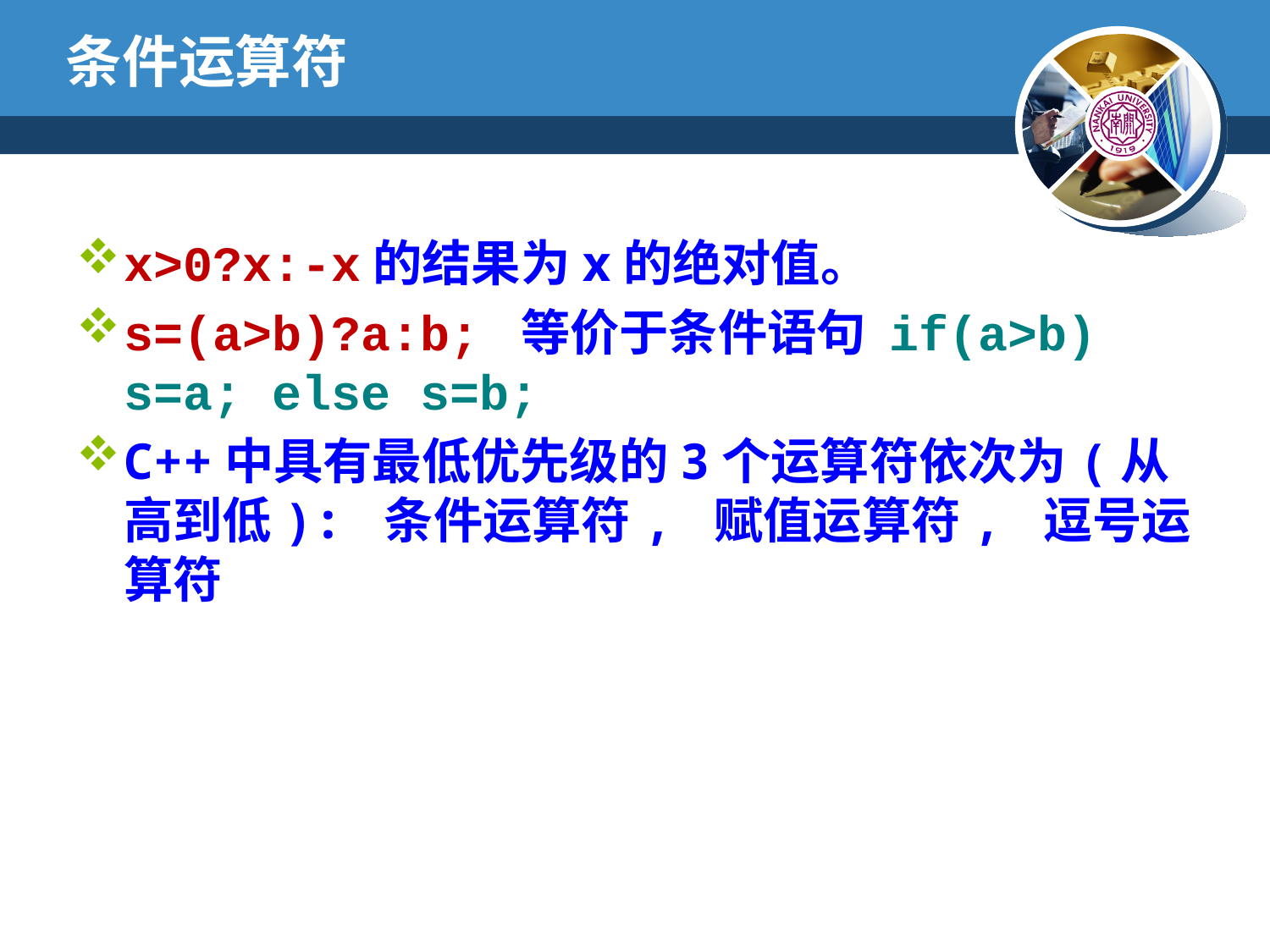

# 条件运算符
x>0?x:-x的结果为x的绝对值。
s=(a>b)?a:b; 等价于条件语句 if(a>b) s=a; else s=b;
C++中具有最低优先级的3个运算符依次为(从高到低): 条件运算符, 赋值运算符, 逗号运算符